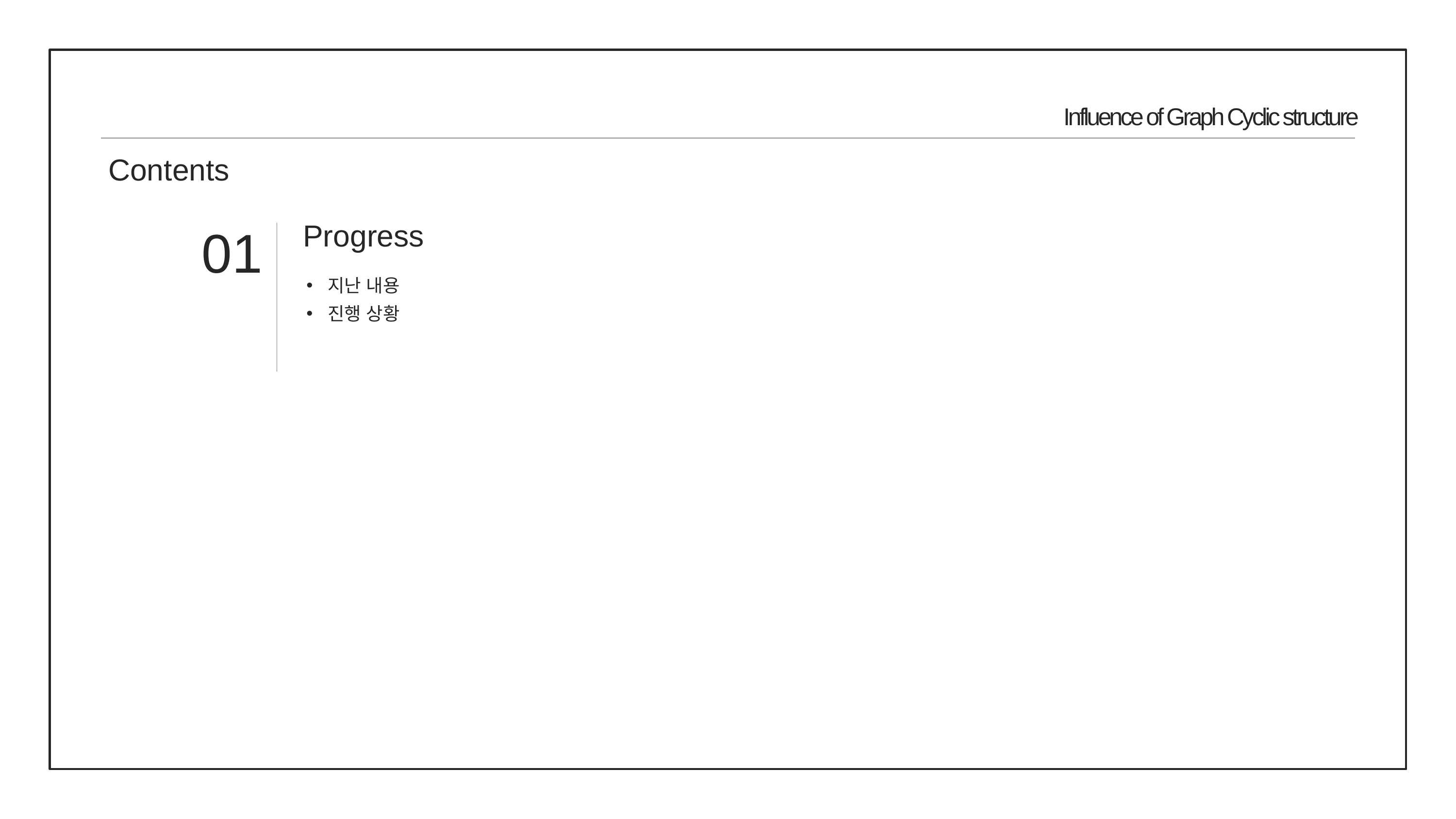

Influence of Graph Cyclic structure
Contents
Progress
01

지난 내용
진행 상황